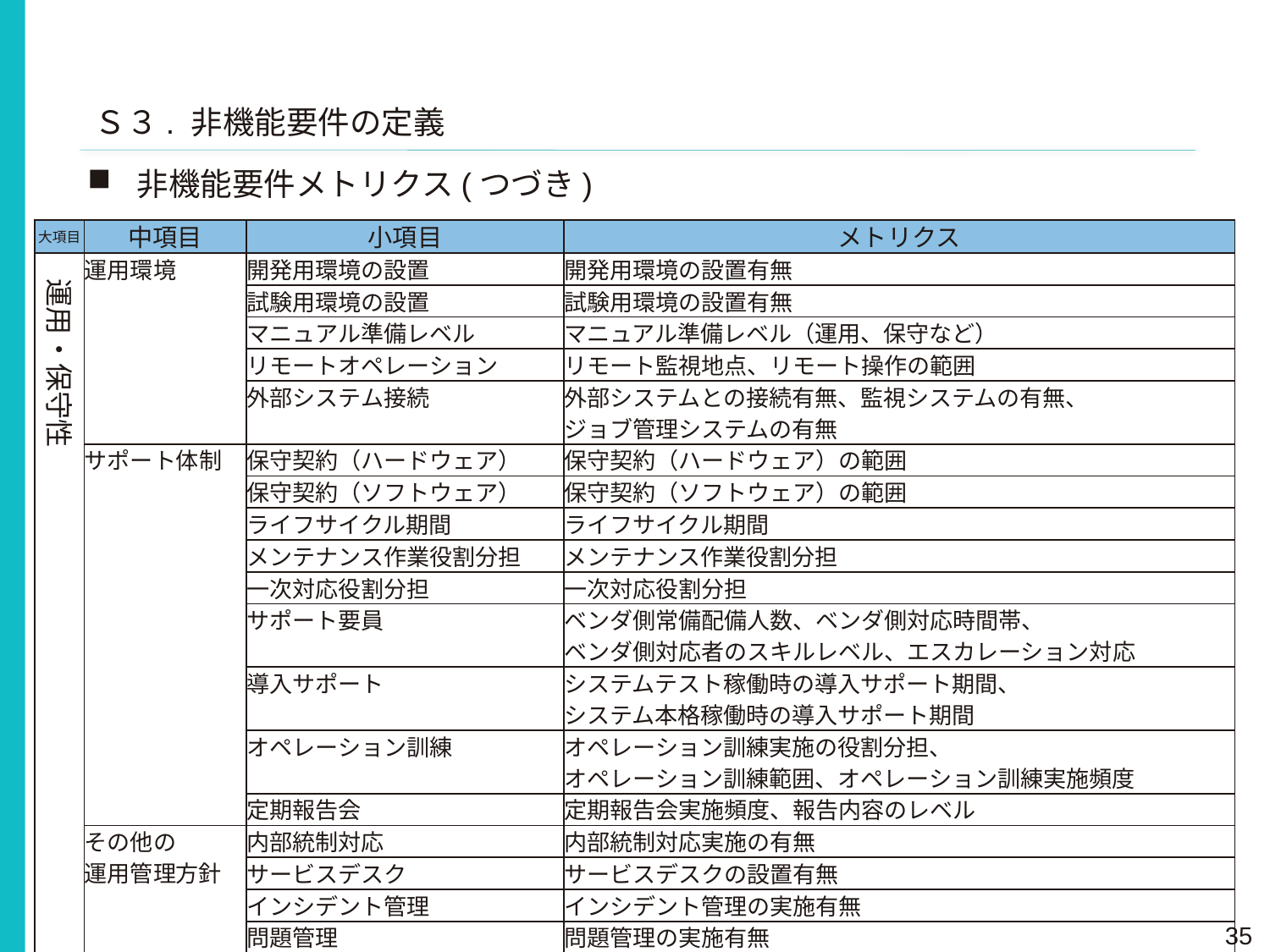

Ｓ３. 非機能要件の定義
非機能要件メトリクス(つづき)
| 大項目 | 中項目 | 小項目 | メトリクス |
| --- | --- | --- | --- |
|  | 運用環境 | 開発用環境の設置 | 開発用環境の設置有無 |
|  |  | 試験用環境の設置 | 試験用環境の設置有無 |
|  |  | マニュアル準備レベル | マニュアル準備レベル（運用、保守など） |
|  |  | リモートオペレーション | リモート監視地点、リモート操作の範囲 |
|  |  | 外部システム接続 | 外部システムとの接続有無、監視システムの有無、 ジョブ管理システムの有無 |
|  | サポート体制 | 保守契約（ハードウェア） | 保守契約（ハードウェア）の範囲 |
|  |  | 保守契約（ソフトウェア） | 保守契約（ソフトウェア）の範囲 |
|  |  | ライフサイクル期間 | ライフサイクル期間 |
|  |  | メンテナンス作業役割分担 | メンテナンス作業役割分担 |
|  |  | 一次対応役割分担 | 一次対応役割分担 |
|  |  | サポート要員 | ベンダ側常備配備人数、ベンダ側対応時間帯、 ベンダ側対応者のスキルレベル、エスカレーション対応 |
|  |  | 導入サポート | システムテスト稼働時の導入サポート期間、 システム本格稼働時の導入サポート期間 |
|  |  | オペレーション訓練 | オペレーション訓練実施の役割分担、 オペレーション訓練範囲、オペレーション訓練実施頻度 |
|  |  | 定期報告会 | 定期報告会実施頻度、報告内容のレベル |
|  | その他の 運用管理方針 | 内部統制対応 | 内部統制対応実施の有無 |
|  |  | サービスデスク | サービスデスクの設置有無 |
|  |  | インシデント管理 | インシデント管理の実施有無 |
|  |  | 問題管理 | 問題管理の実施有無 |
|  |  | 構成管理 | 構成管理の実施有無 |
|  |  | 変更管理 | 変更管理の実施有無 |
|  |  | リソース管理 | リソース管理の実施有無 |
運用・保守性
35